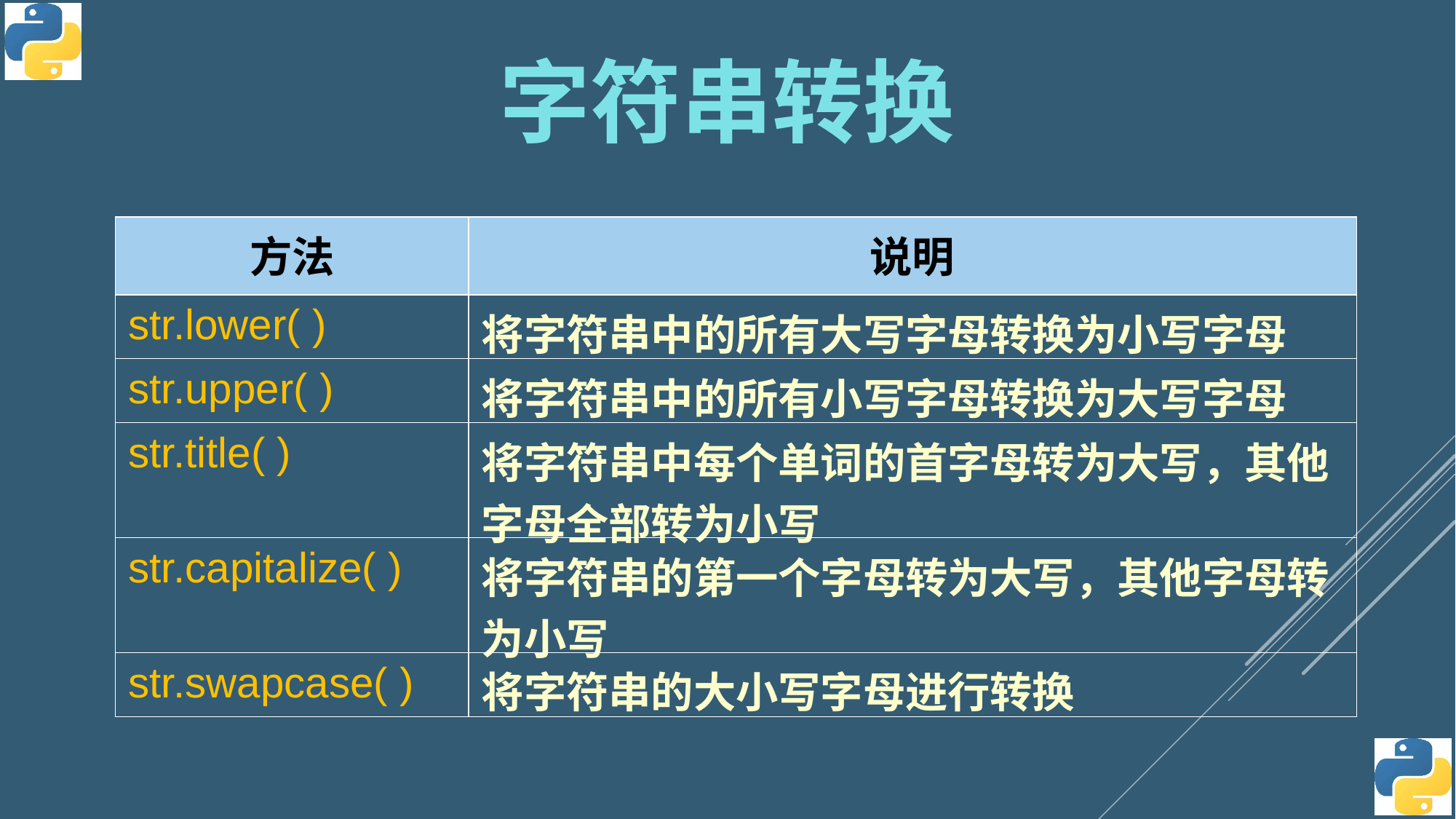

字符串转换
| 方法 | 说明 |
| --- | --- |
| str.lower( ) | 将字符串中的所有大写字母转换为小写字母 |
| str.upper( ) | 将字符串中的所有小写字母转换为大写字母 |
| str.title( ) | 将字符串中每个单词的首字母转为大写，其他字母全部转为小写 |
| str.capitalize( ) | 将字符串的第一个字母转为大写，其他字母转为小写 |
| str.swapcase( ) | 将字符串的大小写字母进行转换 |